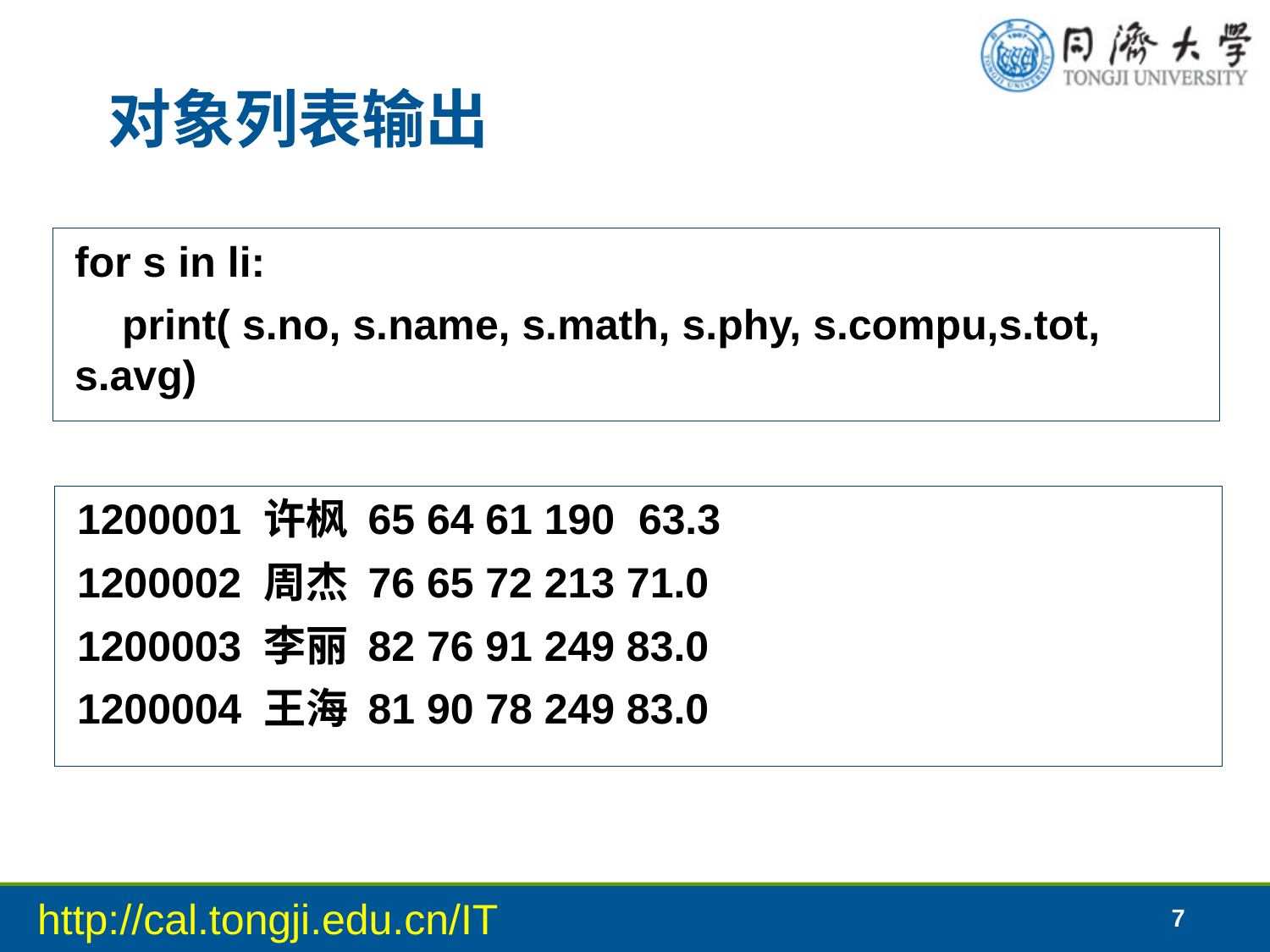

# 对象列表输出
for s in li:
    print( s.no, s.name, s.math, s.phy, s.compu,s.tot, s.avg)
1200001 许枫 65 64 61 190  63.3
1200002 周杰 76 65 72 213 71.0
1200003 李丽 82 76 91 249 83.0
1200004 王海 81 90 78 249 83.0